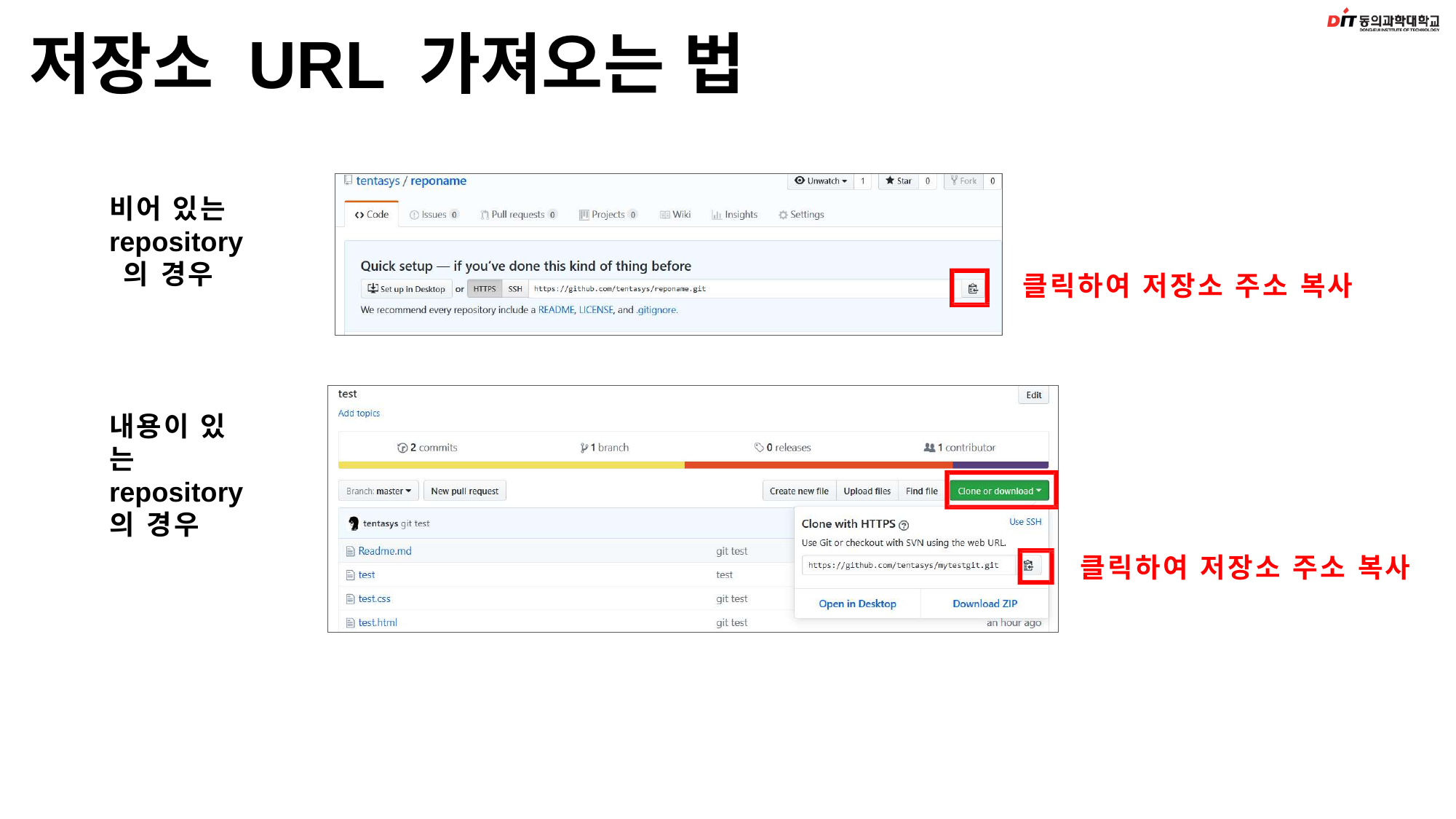

# 저장소 URL 가져오는 법

비어 있는  repository  의 경우
클릭하여 저장소 주소 복사

내용이 있는  repository  의 경우

클릭하여 저장소 주소 복사